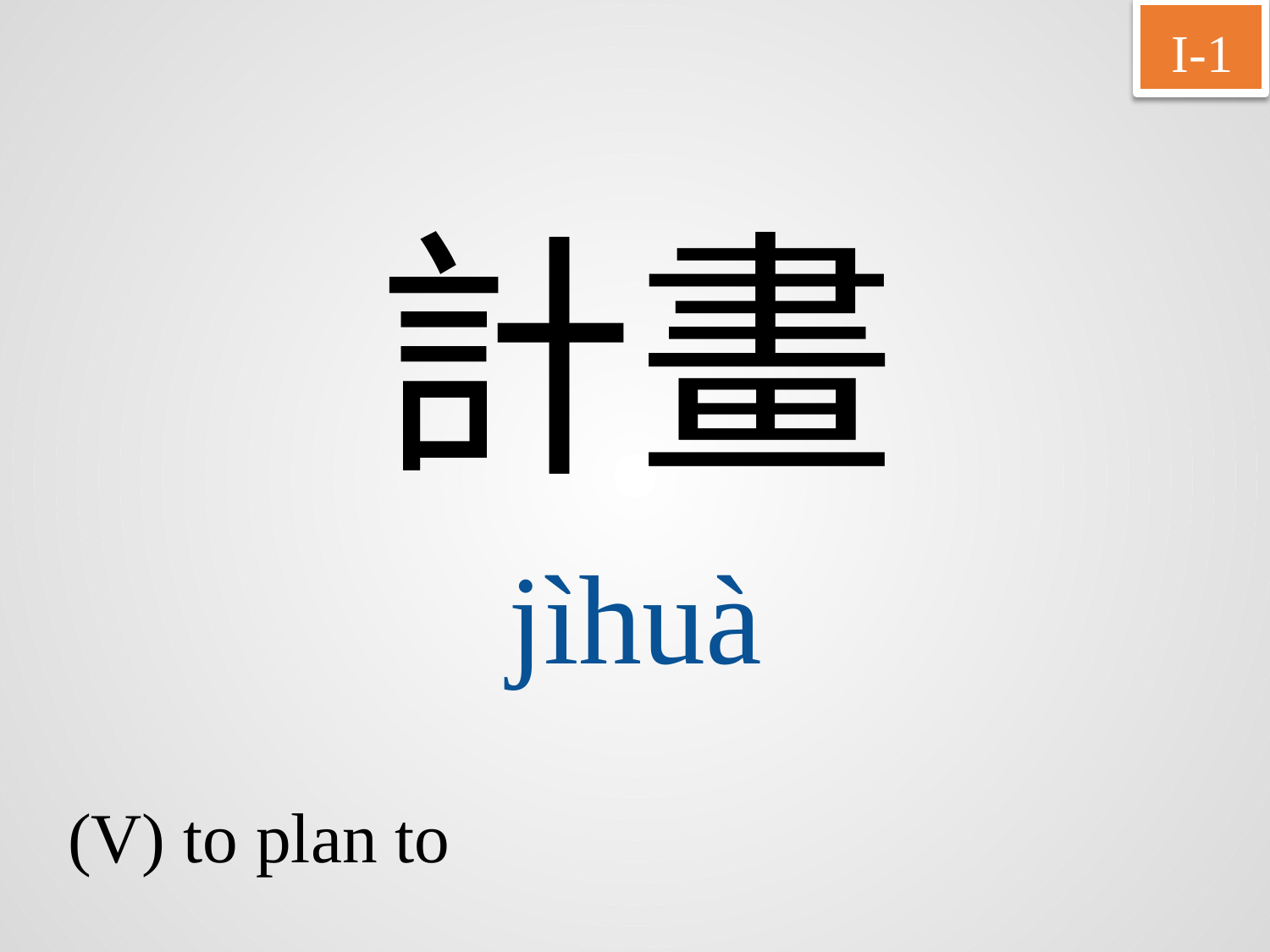

I-1

計畫
jìhuà
(V) to plan to